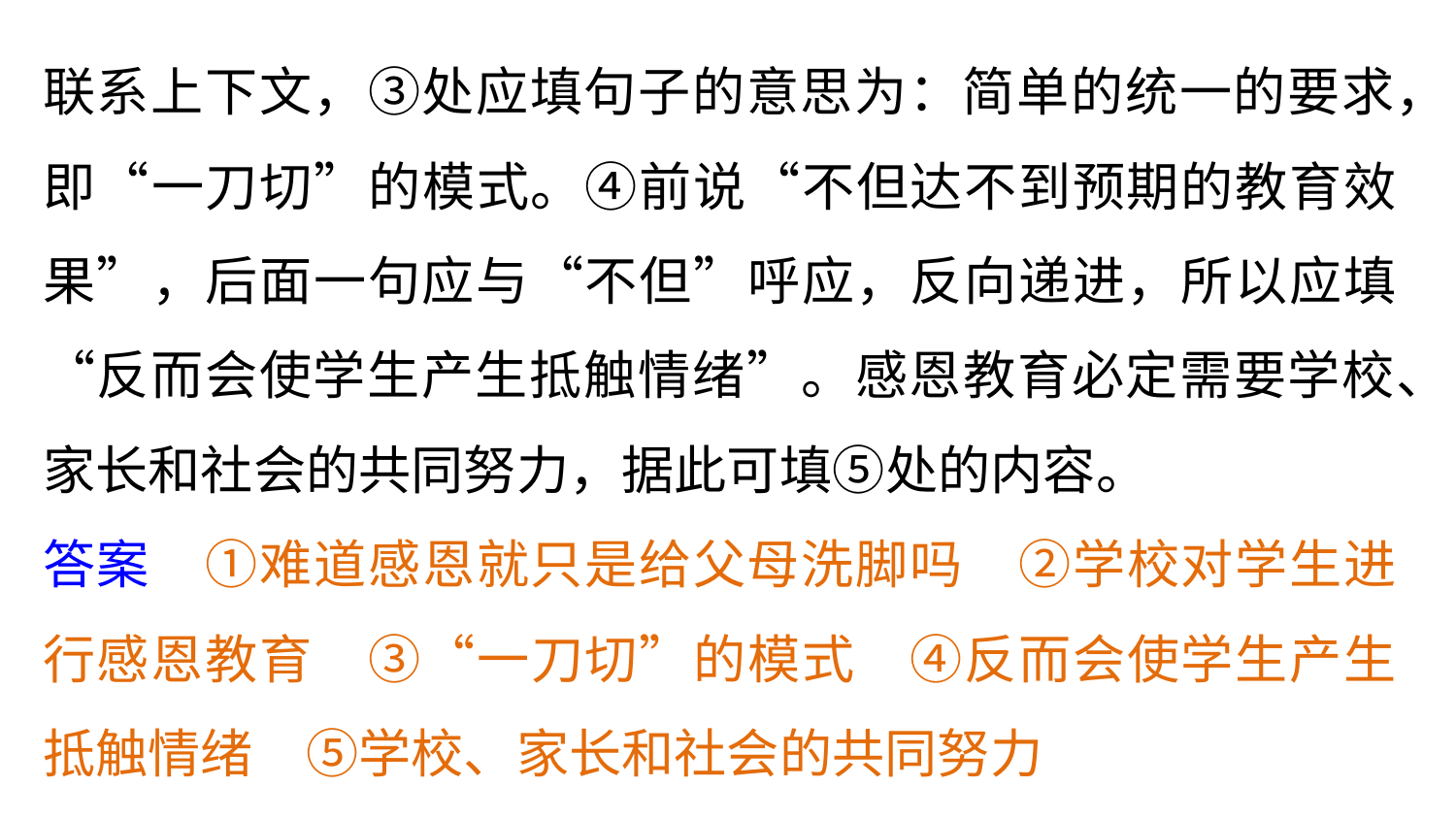

联系上下文，③处应填句子的意思为：简单的统一的要求，即“一刀切”的模式。④前说“不但达不到预期的教育效果”，后面一句应与“不但”呼应，反向递进，所以应填“反而会使学生产生抵触情绪”。感恩教育必定需要学校、家长和社会的共同努力，据此可填⑤处的内容。
答案　①难道感恩就只是给父母洗脚吗　②学校对学生进行感恩教育　③“一刀切”的模式　④反而会使学生产生抵触情绪　⑤学校、家长和社会的共同努力